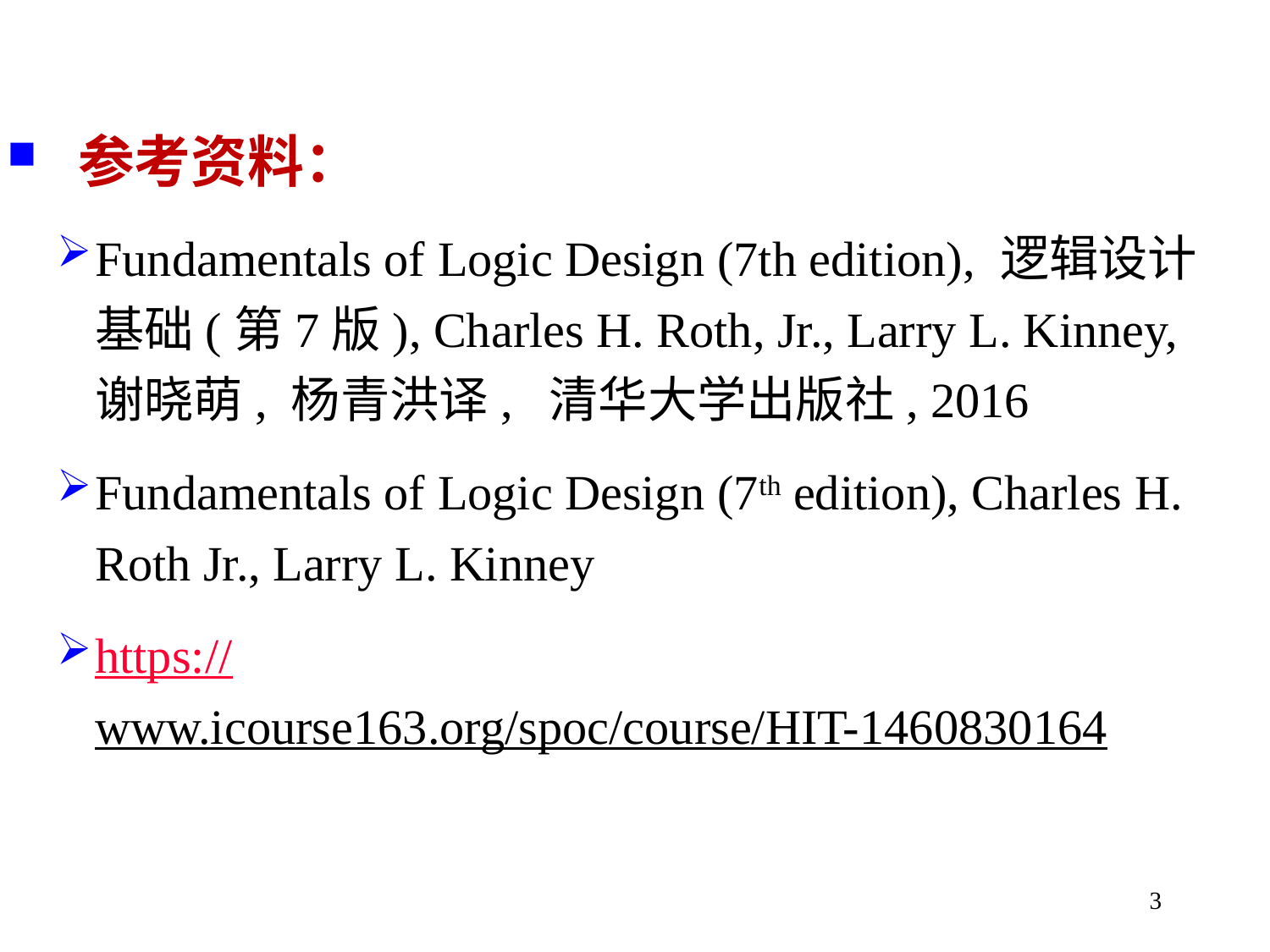

参考资料：
Fundamentals of Logic Design (7th edition), 逻辑设计基础(第7版), Charles H. Roth, Jr., Larry L. Kinney, 谢晓萌, 杨青洪译,  清华大学出版社, 2016
Fundamentals of Logic Design (7th edition), Charles H. Roth Jr., Larry L. Kinney
https://www.icourse163.org/spoc/course/HIT-1460830164

3